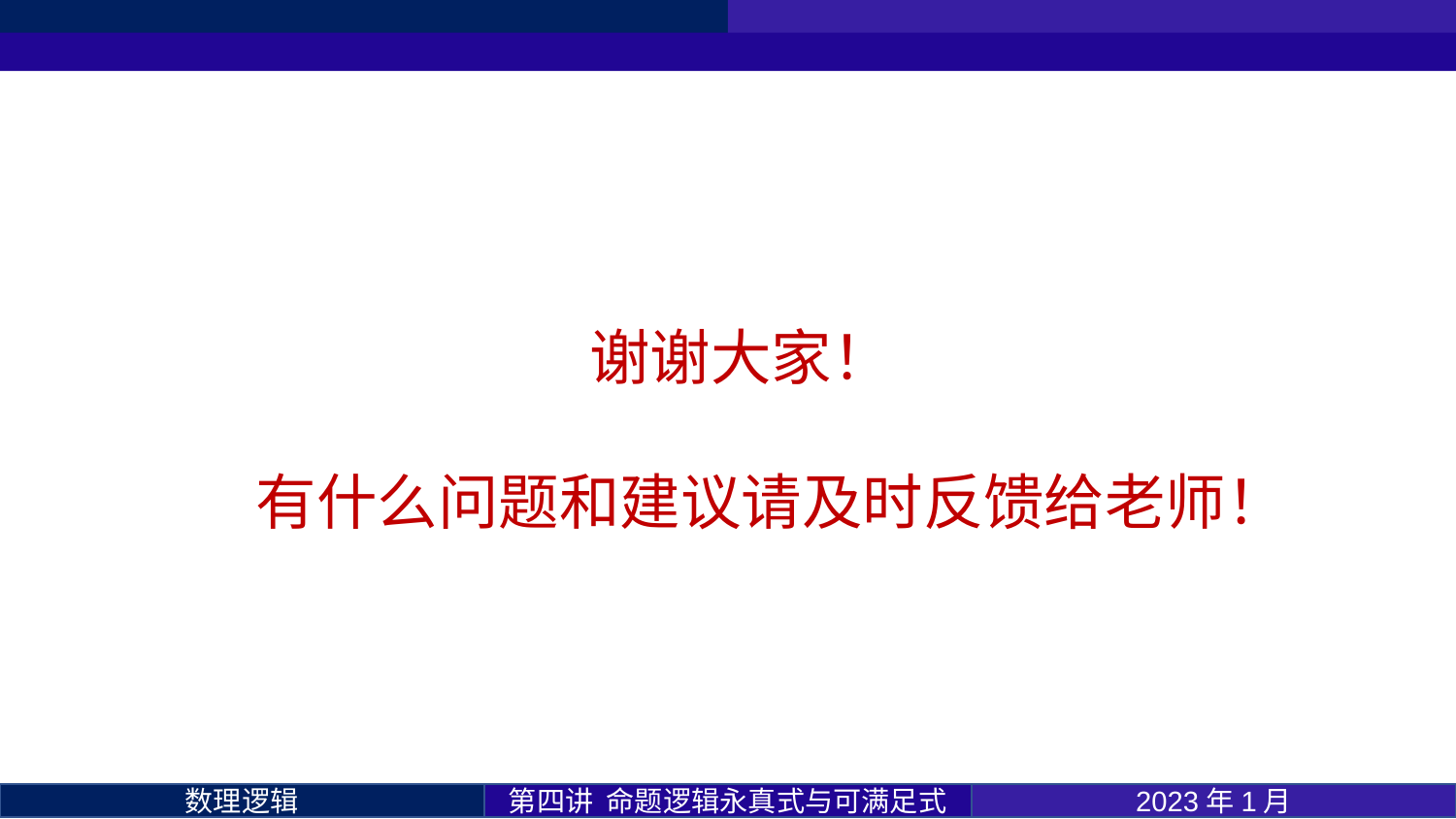

谢谢大家！
有什么问题和建议请及时反馈给老师！
第四讲  命题逻辑永真式与可满足式
2023年1月
数理逻辑